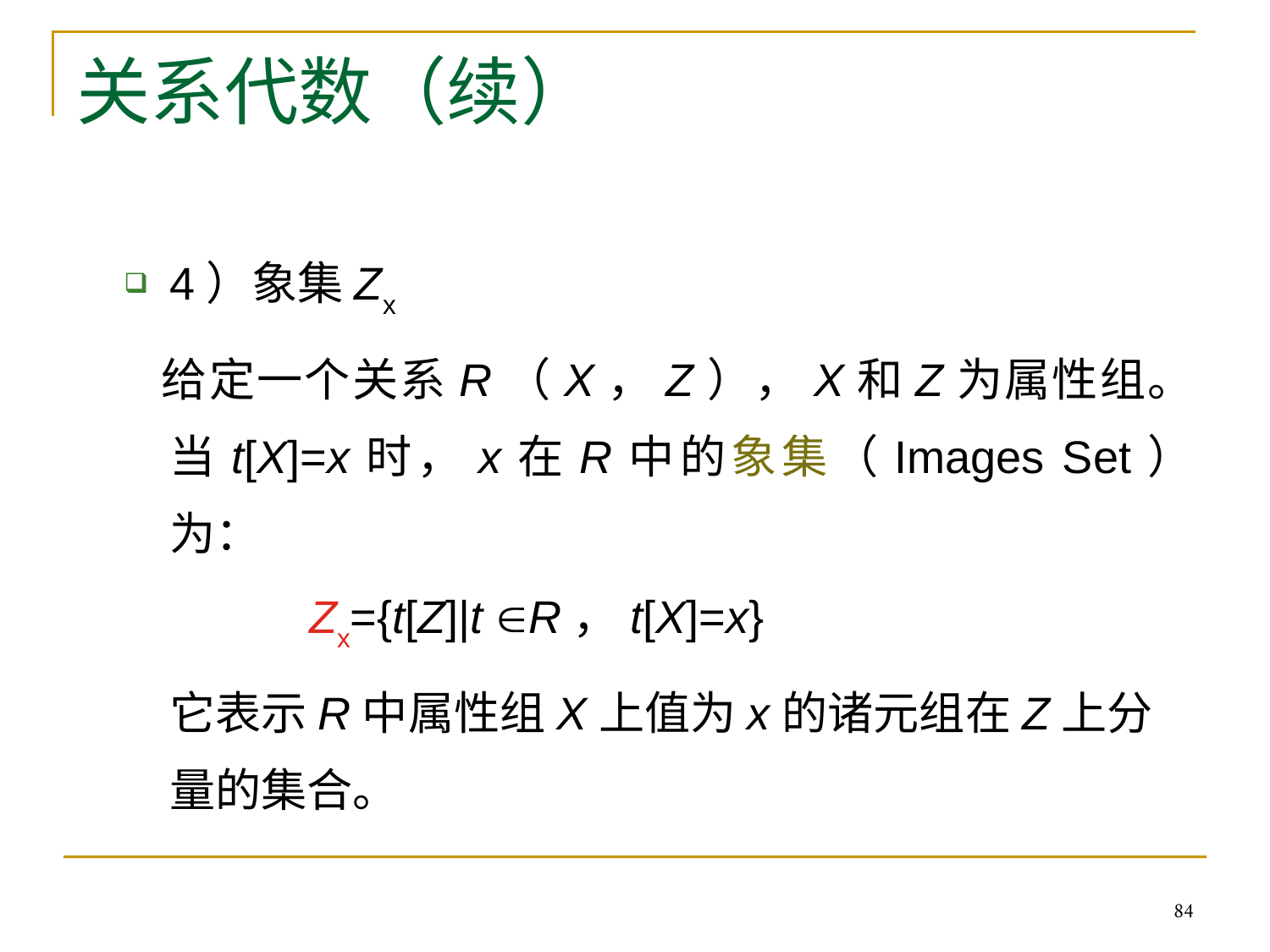

# 关系代数（续）
4）象集Zx
  给定一个关系R（X，Z），X和Z为属性组。当t[X]=x时，x在R中的象集（Images Set）为：
	           Zx={t[Z]|t ∈R，t[X]=x}
 	它表示R中属性组X上值为x的诸元组在Z上分量的集合。
84